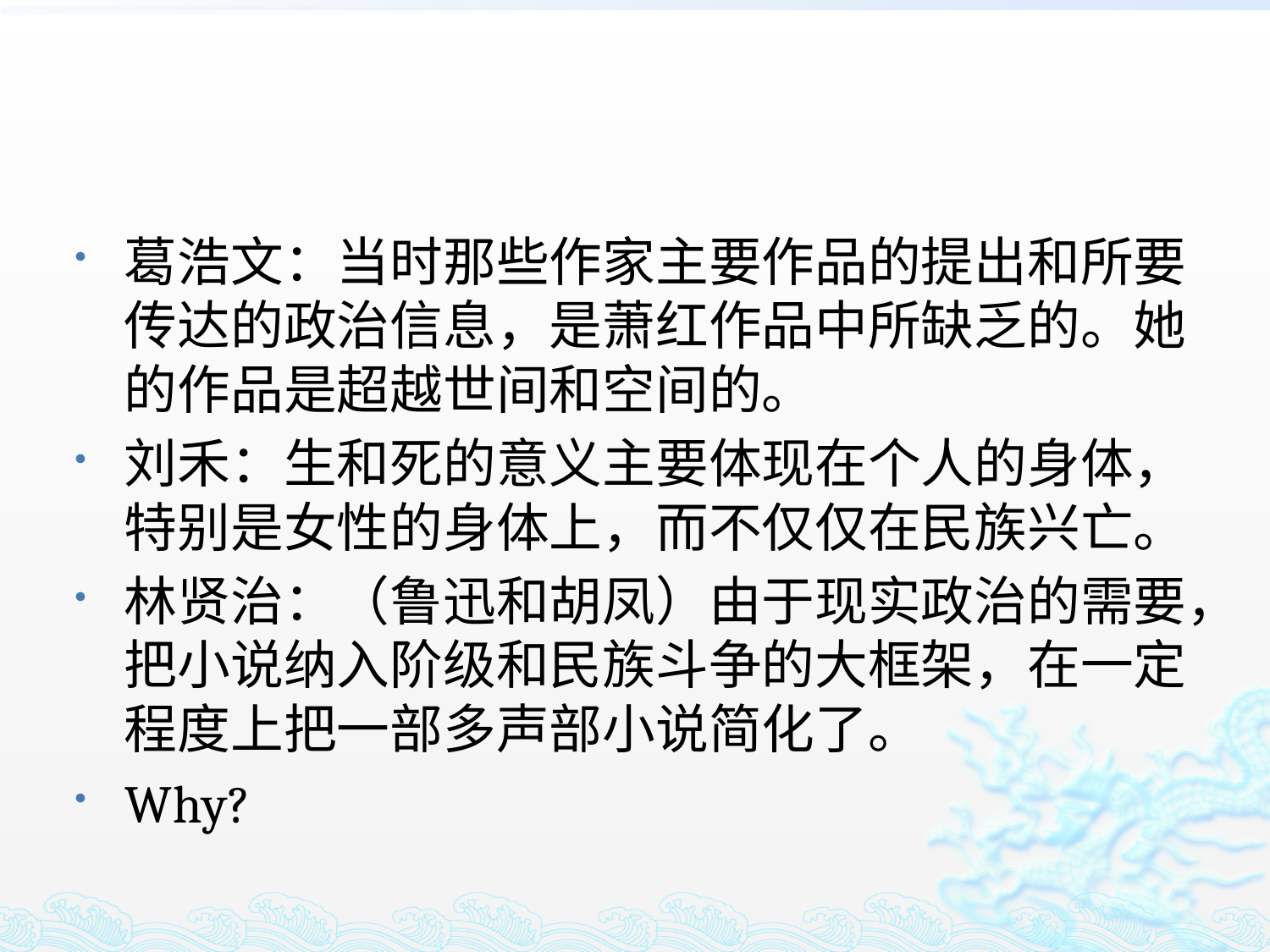

#
葛浩文：当时那些作家主要作品的提出和所要传达的政治信息，是萧红作品中所缺乏的。她的作品是超越世间和空间的。
刘禾：生和死的意义主要体现在个人的身体，特别是女性的身体上，而不仅仅在民族兴亡。
林贤治：（鲁迅和胡凤）由于现实政治的需要，把小说纳入阶级和民族斗争的大框架，在一定程度上把一部多声部小说简化了。
Why?